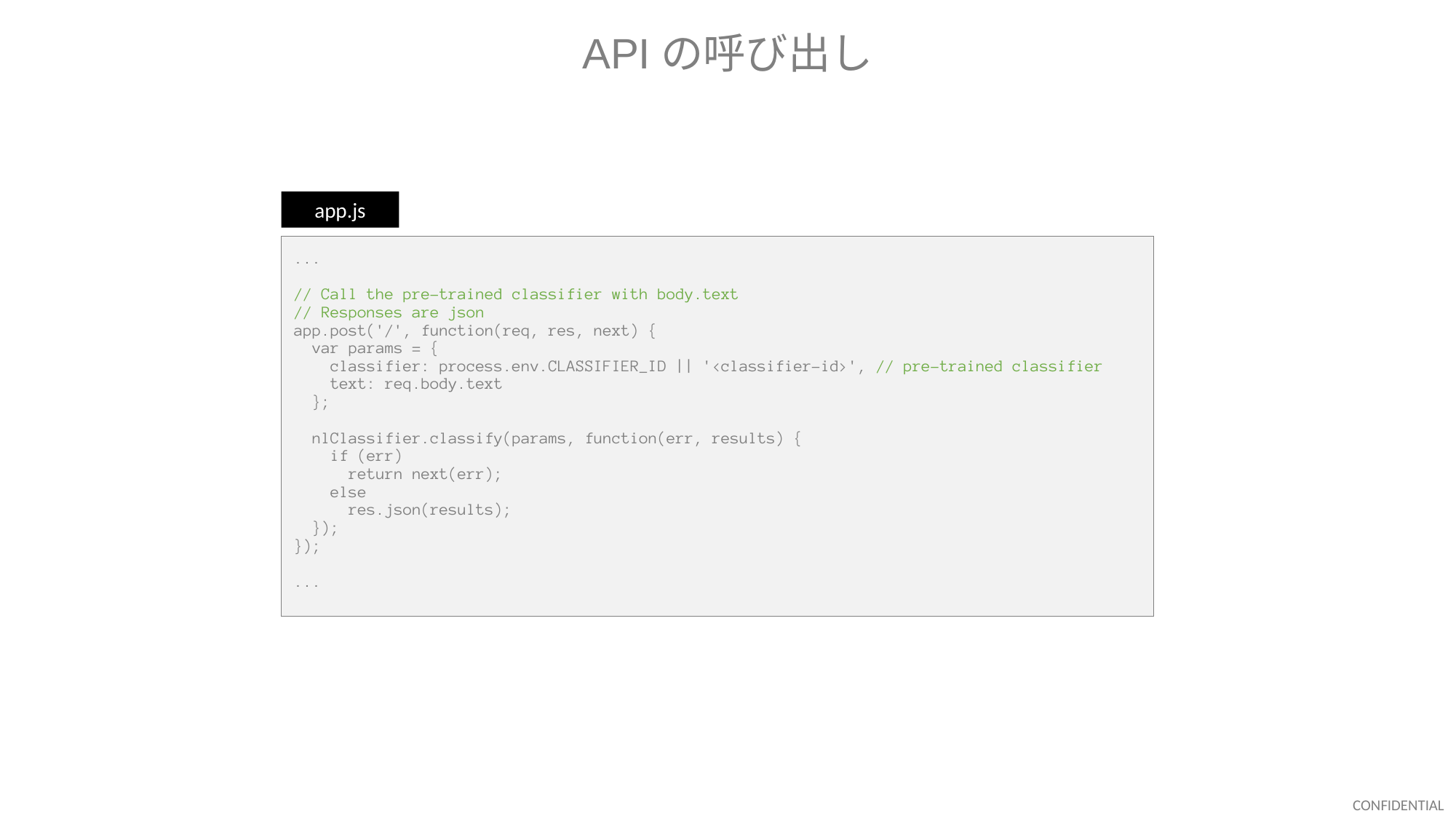

APIの呼び出し
app.js
...

// Call the pre-trained classifier with body.text
// Responses are json
app.post('/', function(req, res, next) {
  var params = {
    classifier: process.env.CLASSIFIER_ID || '<classifier-id>', // pre-trained classifier
    text: req.body.text
  };

  nlClassifier.classify(params, function(err, results) {
    if (err)
      return next(err);
    else
      res.json(results);
  });
});

...
CONFIDENTIAL